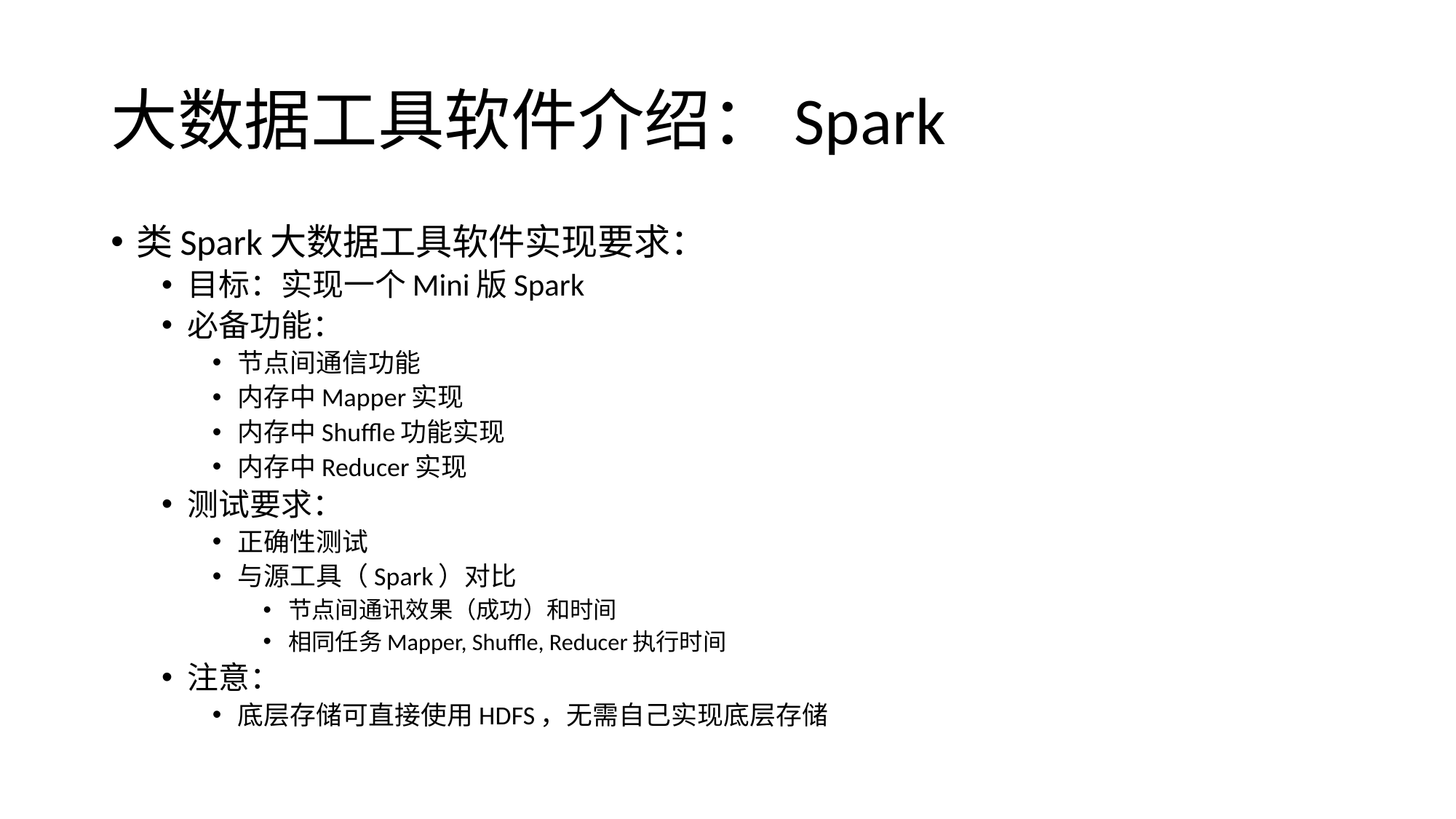

# 大数据工具软件介绍：Spark
类Spark大数据工具软件实现要求：
目标：实现一个Mini版Spark
必备功能：
节点间通信功能
内存中Mapper实现
内存中Shuffle功能实现
内存中Reducer实现
测试要求：
正确性测试
与源工具（Spark）对比
节点间通讯效果（成功）和时间
相同任务Mapper, Shuffle, Reducer执行时间
注意：
底层存储可直接使用HDFS，无需自己实现底层存储